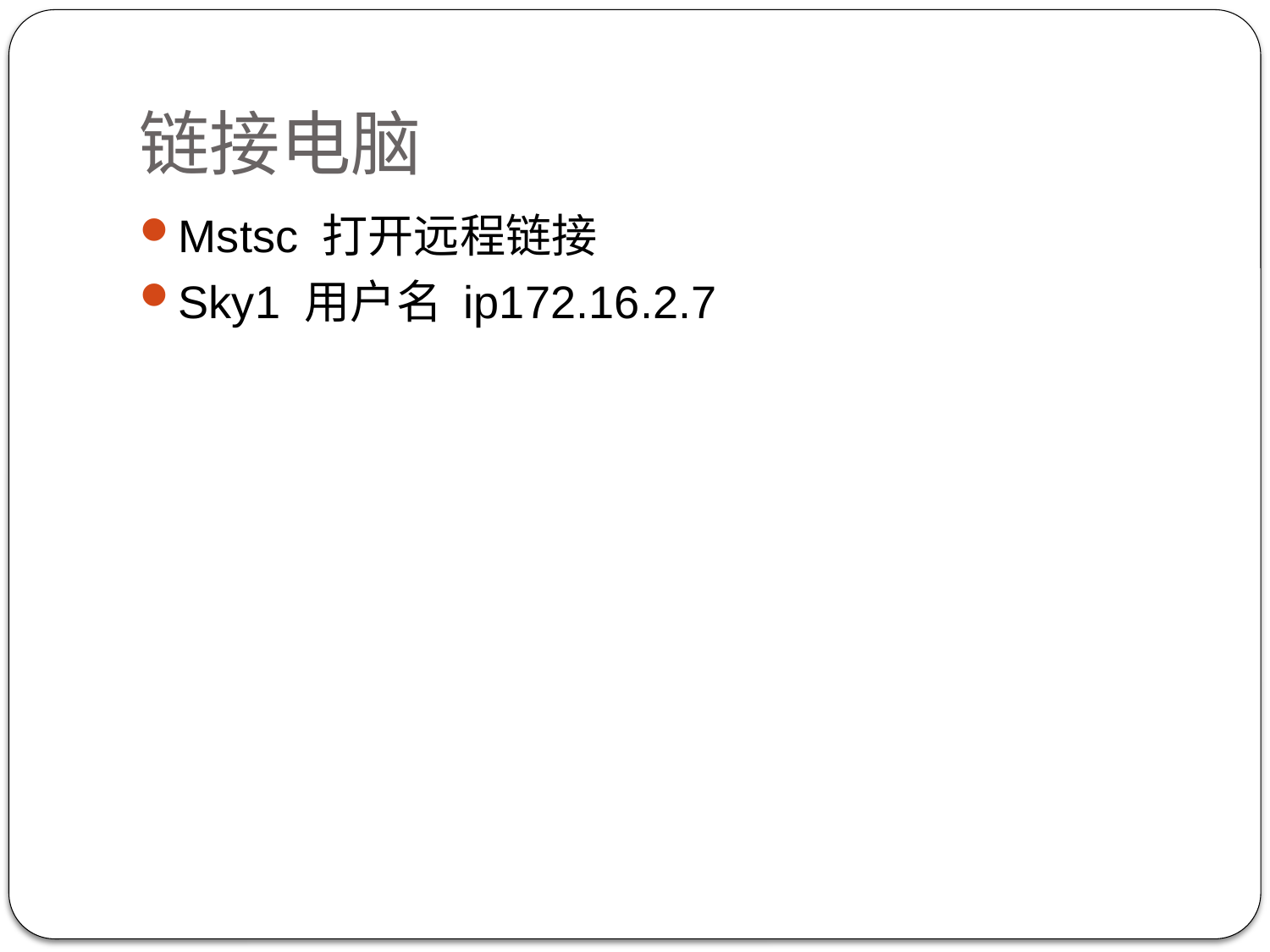

# 链接电脑
Mstsc 打开远程链接
Sky1 用户名 ip172.16.2.7